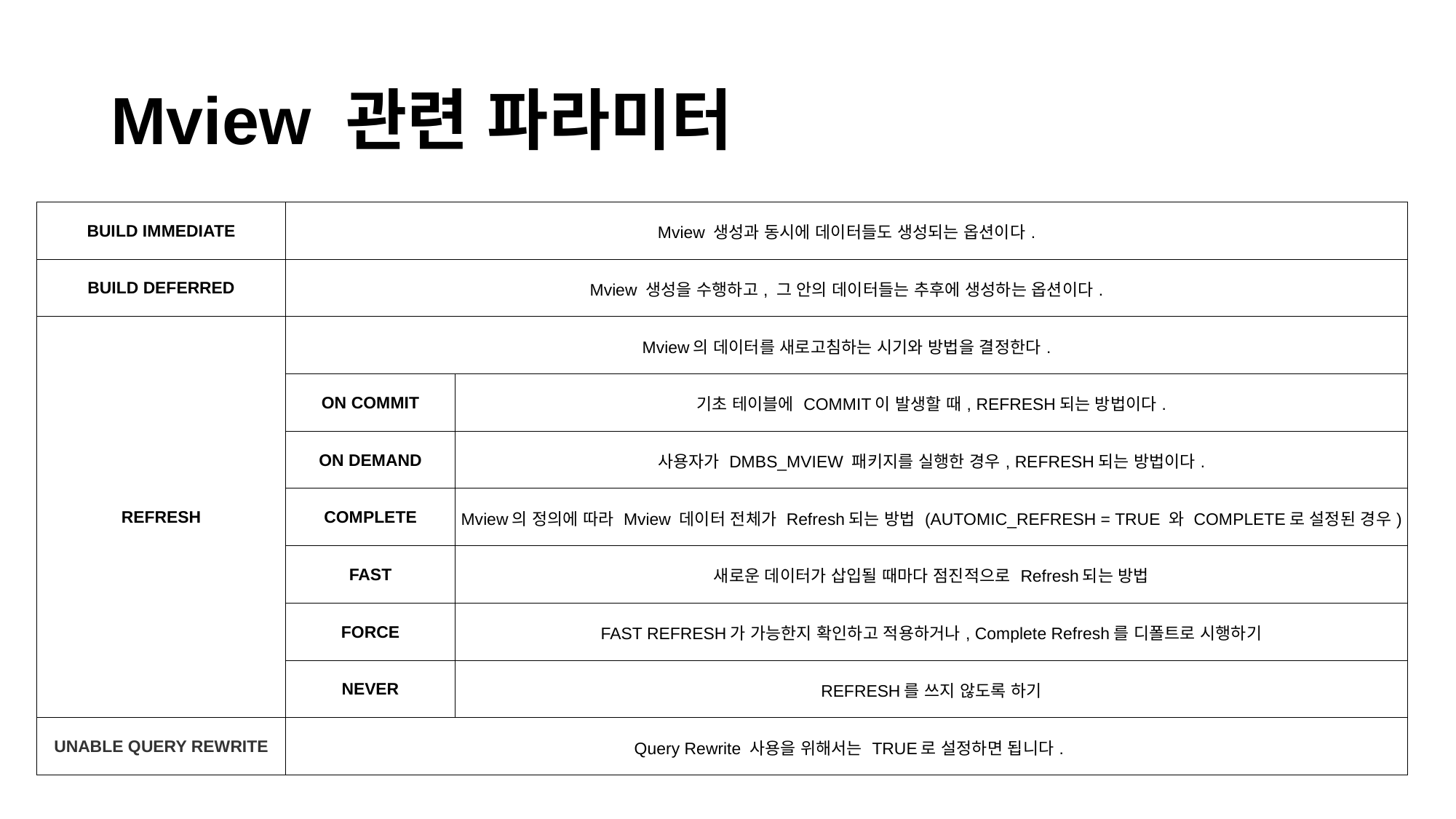

# Mview 관련 파라미터
| BUILD IMMEDIATE | Mview 생성과 동시에 데이터들도 생성되는 옵션이다. |  |
| --- | --- | --- |
| BUILD DEFERRED | Mview 생성을 수행하고, 그 안의 데이터들는 추후에 생성하는 옵션이다. |  |
| REFRESH | Mview의 데이터를 새로고침하는 시기와 방법을 결정한다. |  |
|  | ON COMMIT | 기초 테이블에 COMMIT이 발생할 때, REFRESH되는 방법이다. |
|  | ON DEMAND | 사용자가 DMBS\_MVIEW 패키지를 실행한 경우, REFRESH되는 방법이다. |
|  | COMPLETE | Mview의 정의에 따라 Mview 데이터 전체가 Refresh되는 방법 (AUTOMIC\_REFRESH = TRUE 와 COMPLETE로 설정된 경우) |
|  | FAST | 새로운 데이터가 삽입될 때마다 점진적으로 Refresh되는 방법 |
|  | FORCE | FAST REFRESH가 가능한지 확인하고 적용하거나, Complete Refresh를 디폴트로 시행하기 |
|  | NEVER | REFRESH를 쓰지 않도록 하기 |
| UNABLE QUERY REWRITE | Query Rewrite 사용을 위해서는 TRUE로 설정하면 됩니다. |  |